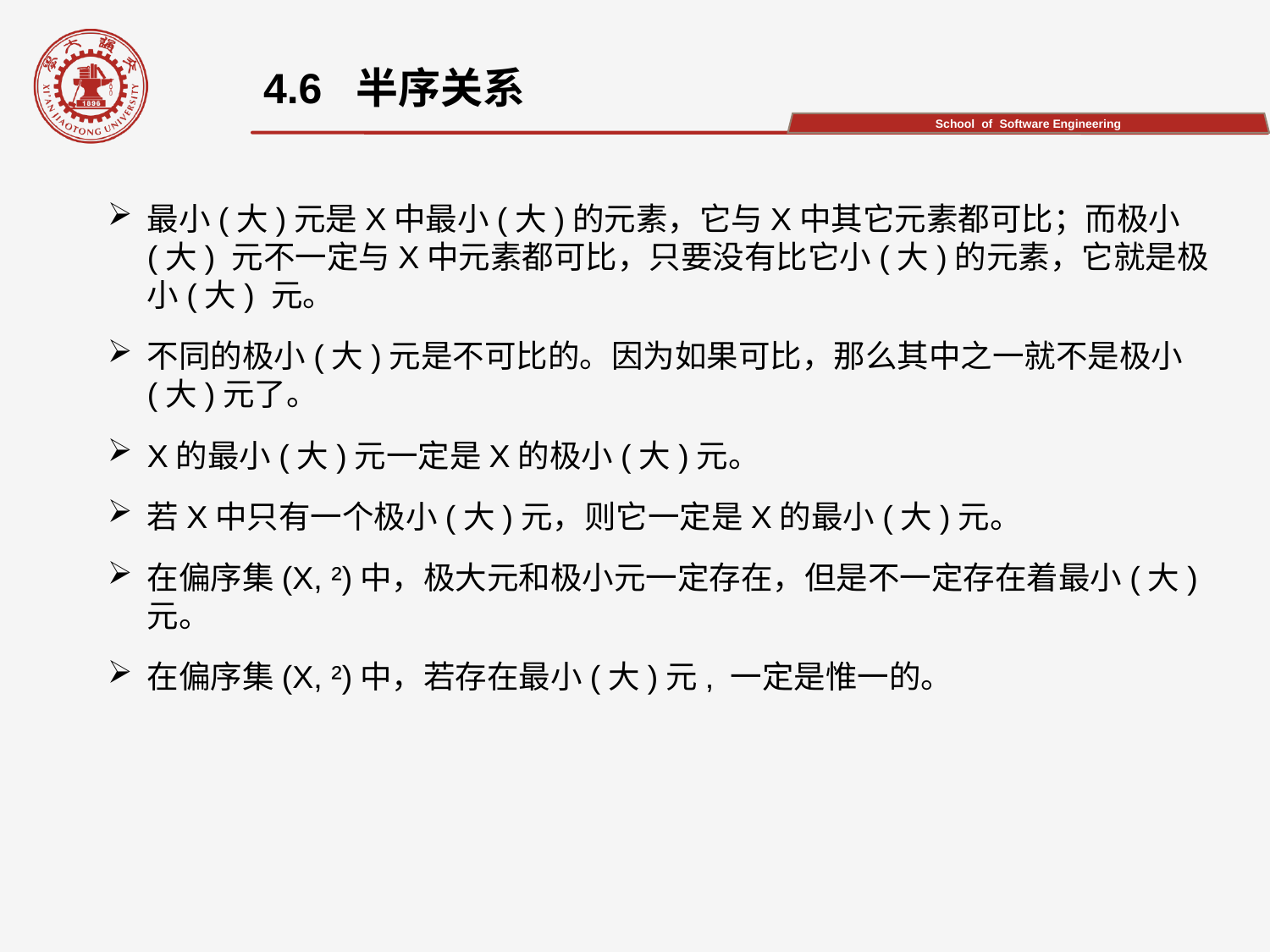

4.6  半序关系

最小(大)元是X中最小(大)的元素，它与X中其它元素都可比；而极小(大) 元不一定与X中元素都可比，只要没有比它小(大)的元素，它就是极小(大) 元。
不同的极小(大)元是不可比的。因为如果可比，那么其中之一就不是极小(大)元了。
X的最小(大)元一定是X的极小(大)元。
若X中只有一个极小(大)元，则它一定是X的最小(大)元。
在偏序集(X, ²)中，极大元和极小元一定存在，但是不一定存在着最小(大) 元。
在偏序集(X, ²)中，若存在最小(大)元, 一定是惟一的。